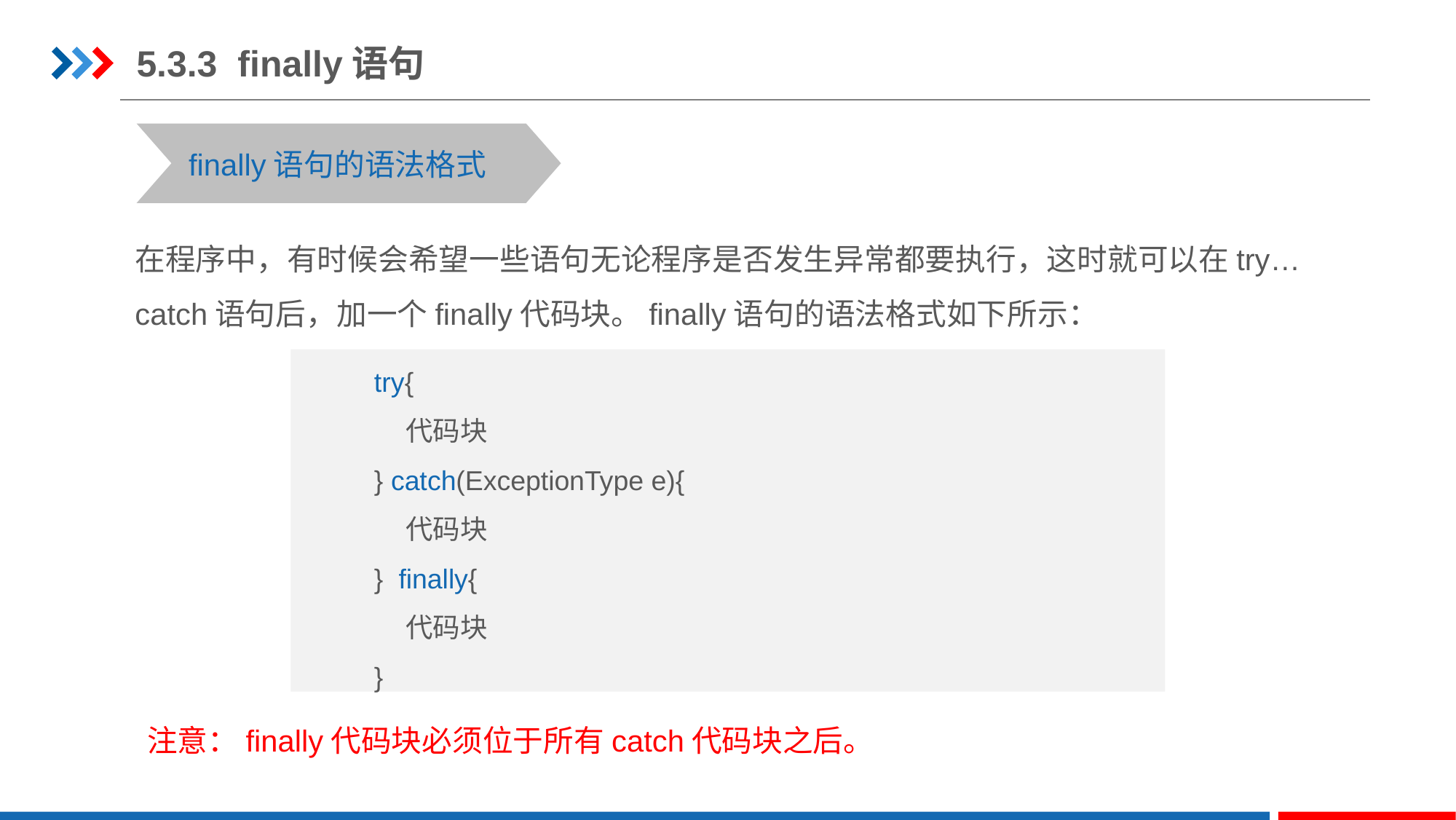

5.3.3  finally语句

finally语句的语法格式
在程序中，有时候会希望一些语句无论程序是否发生异常都要执行，这时就可以在try…catch语句后，加一个finally代码块。finally语句的语法格式如下所示：
try{
    代码块
} catch(ExceptionType e){
    代码块
}  finally{
    代码块
}
注意：finally代码块必须位于所有catch代码块之后。